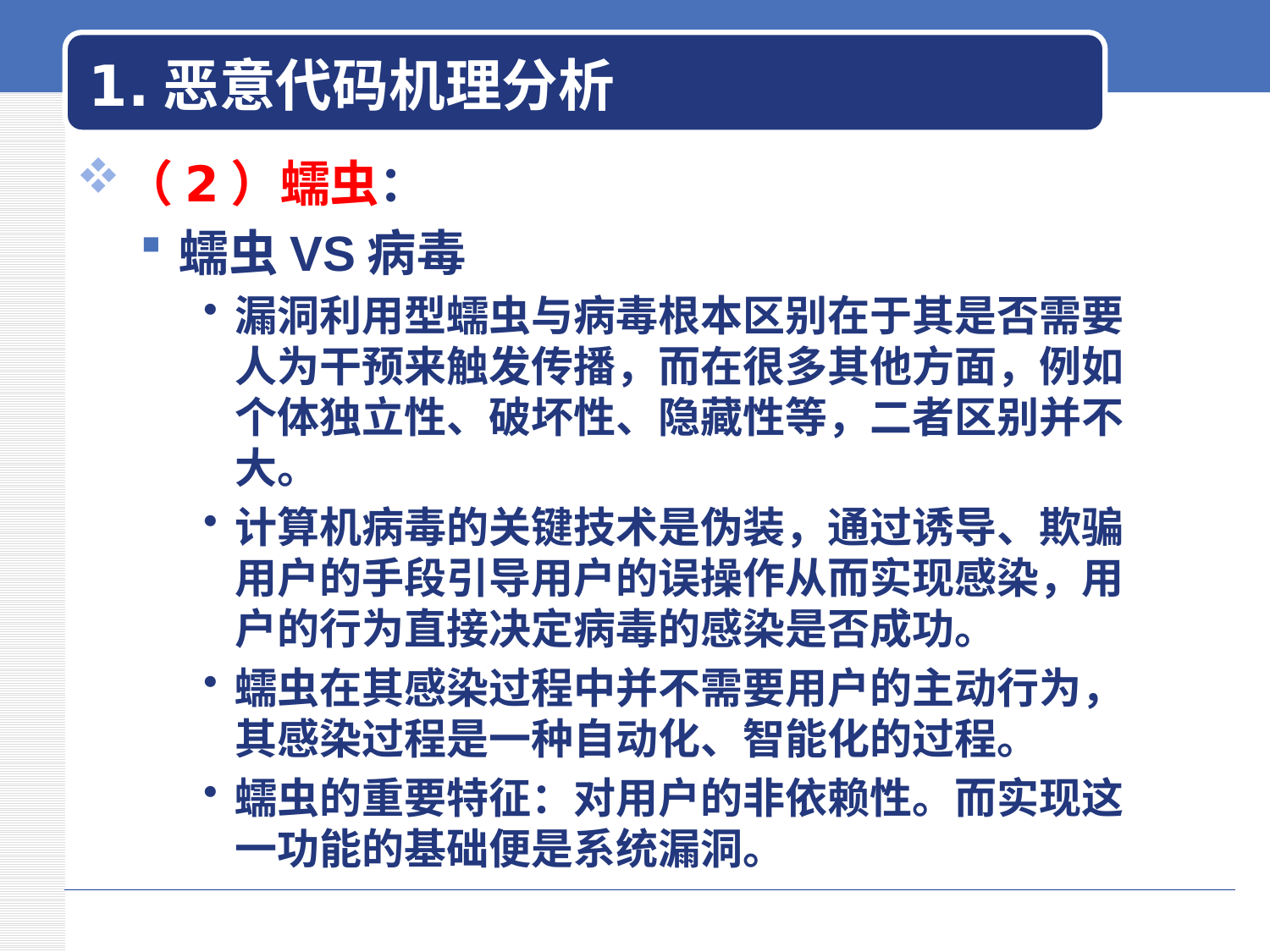

# 1.恶意代码机理分析
（2）蠕虫：
蠕虫VS病毒
漏洞利用型蠕虫与病毒根本区别在于其是否需要人为干预来触发传播，而在很多其他方面，例如个体独立性、破坏性、隐藏性等，二者区别并不大。
计算机病毒的关键技术是伪装，通过诱导、欺骗用户的手段引导用户的误操作从而实现感染，用户的行为直接决定病毒的感染是否成功。
蠕虫在其感染过程中并不需要用户的主动行为，其感染过程是一种自动化、智能化的过程。
蠕虫的重要特征：对用户的非依赖性。而实现这一功能的基础便是系统漏洞。